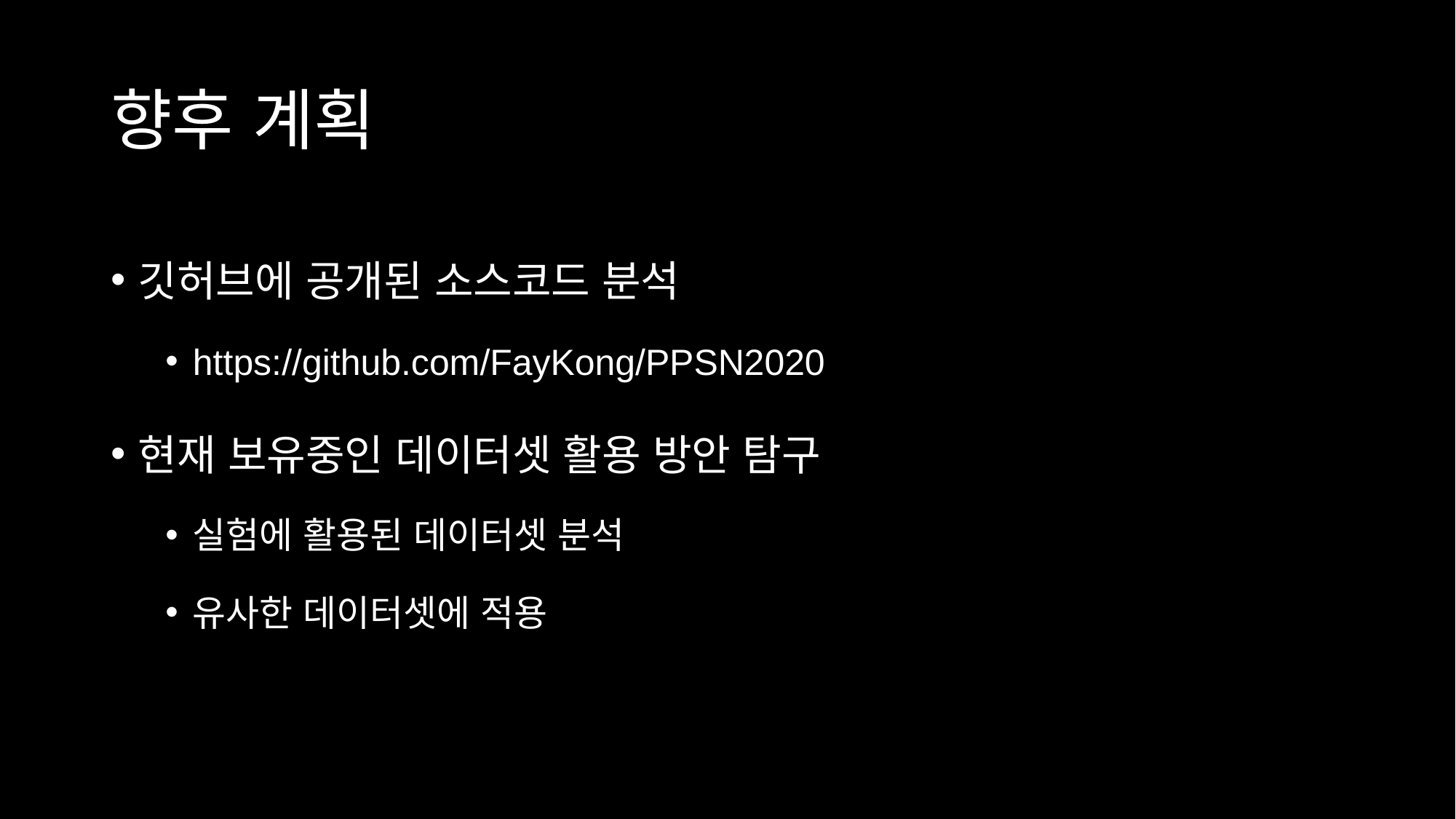

# 향후 계획
깃허브에 공개된 소스코드 분석
https://github.com/FayKong/PPSN2020
현재 보유중인 데이터셋 활용 방안 탐구
실험에 활용된 데이터셋 분석
유사한 데이터셋에 적용